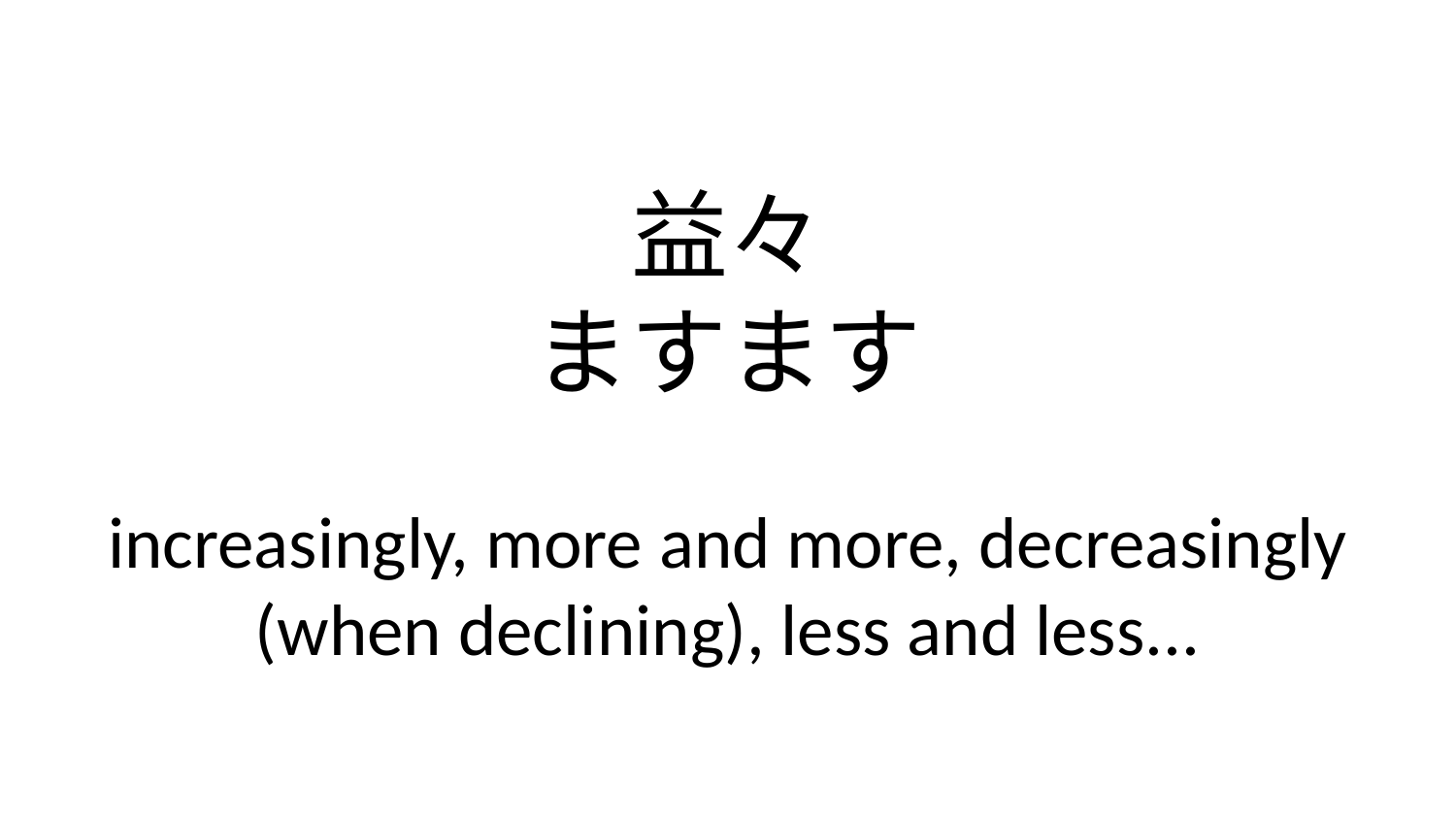

益々
ますます
increasingly, more and more, decreasingly (when declining), less and less...
526-540